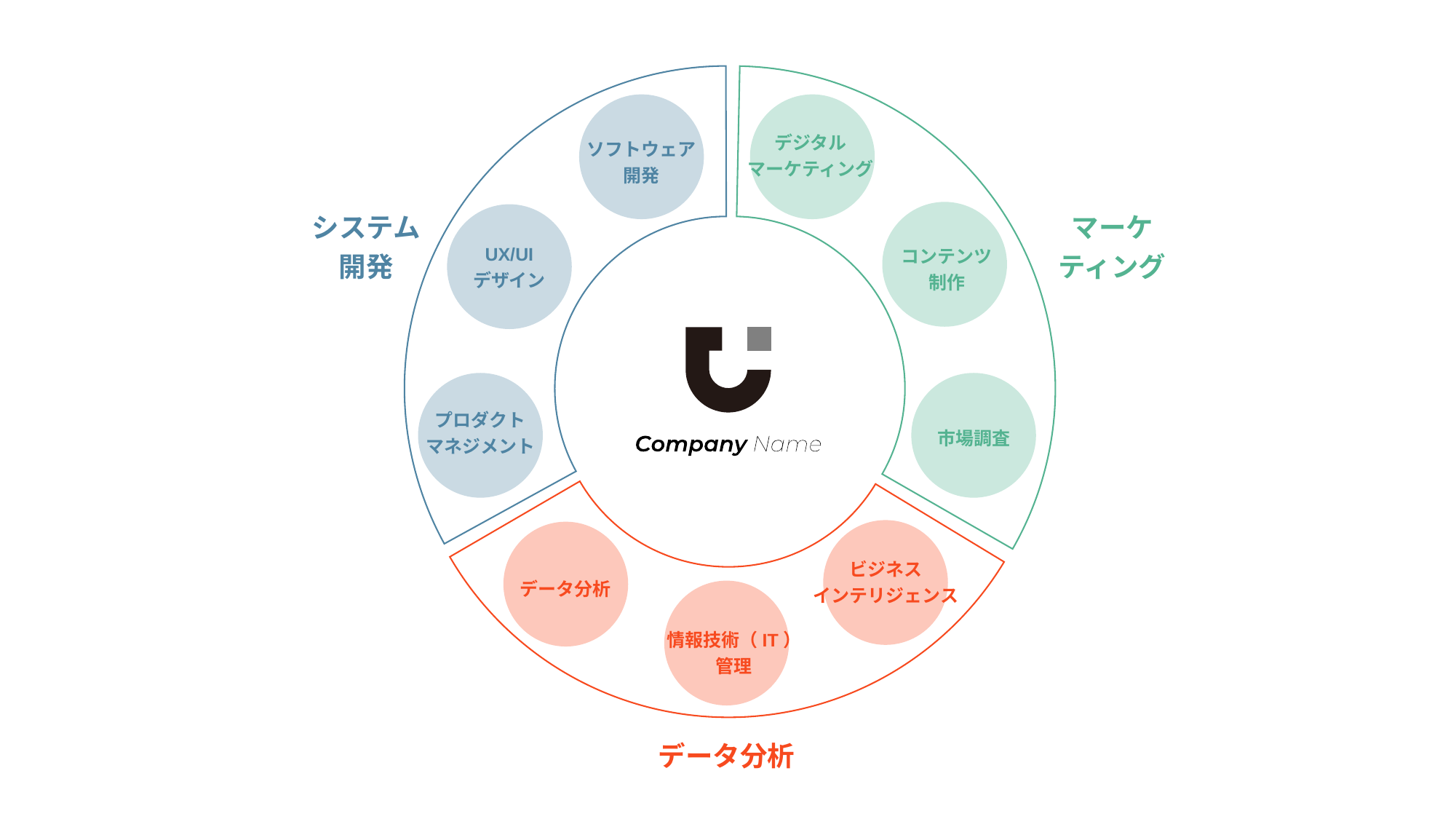

デジタル
マーケティング

### Chart

| Category |
|---|
ソフトウェア
開発
システム開発
マーケティング

UX/UI
デザイン
コンテンツ
制作

プロダクト
マネジメント
市場調査

ビジネス
インテリジェンス
データ分析

情報技術（IT）
管理
データ分析